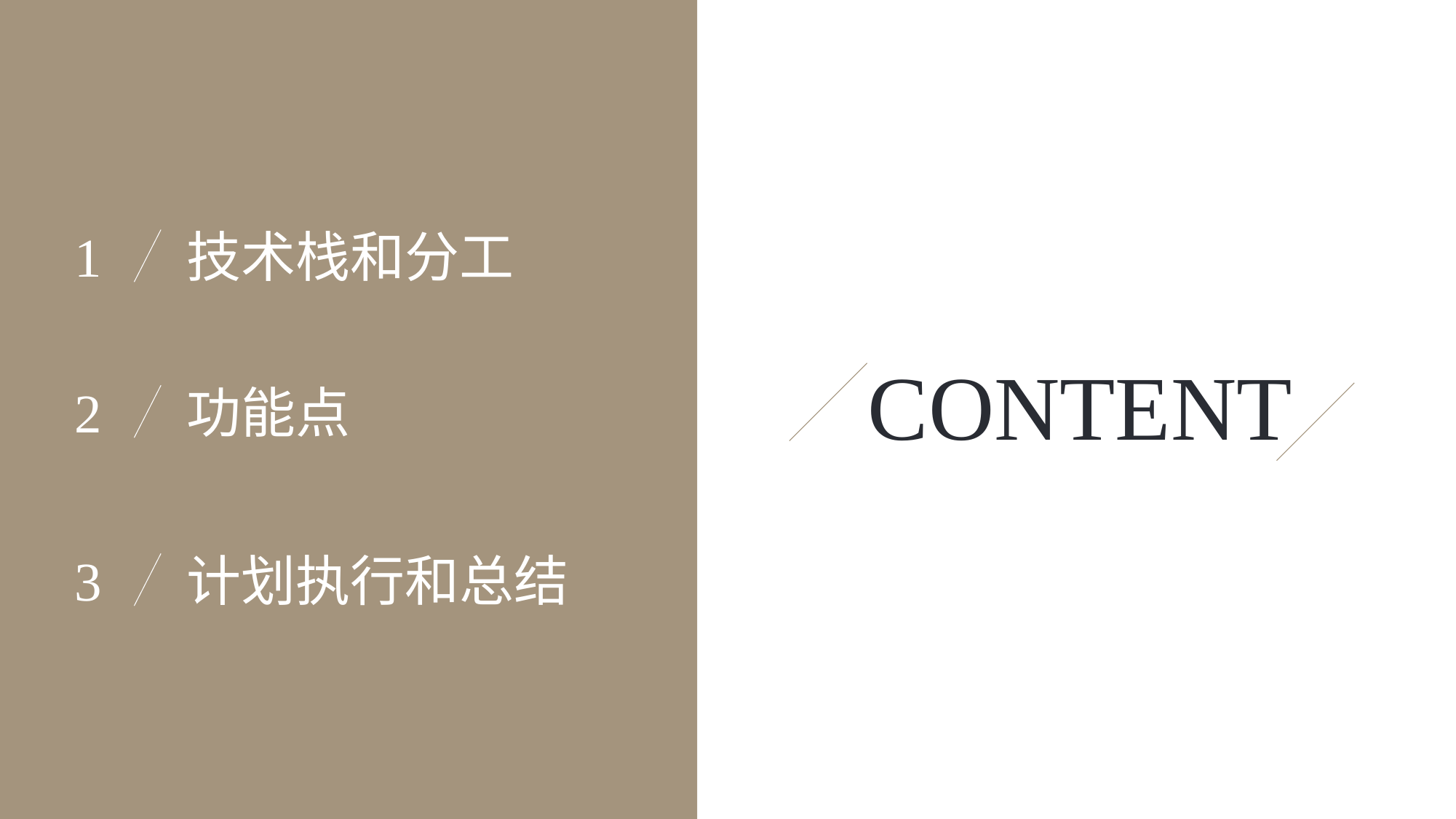

1
技术栈和分工
CONTENT
2
功能点
3
计划执行和总结